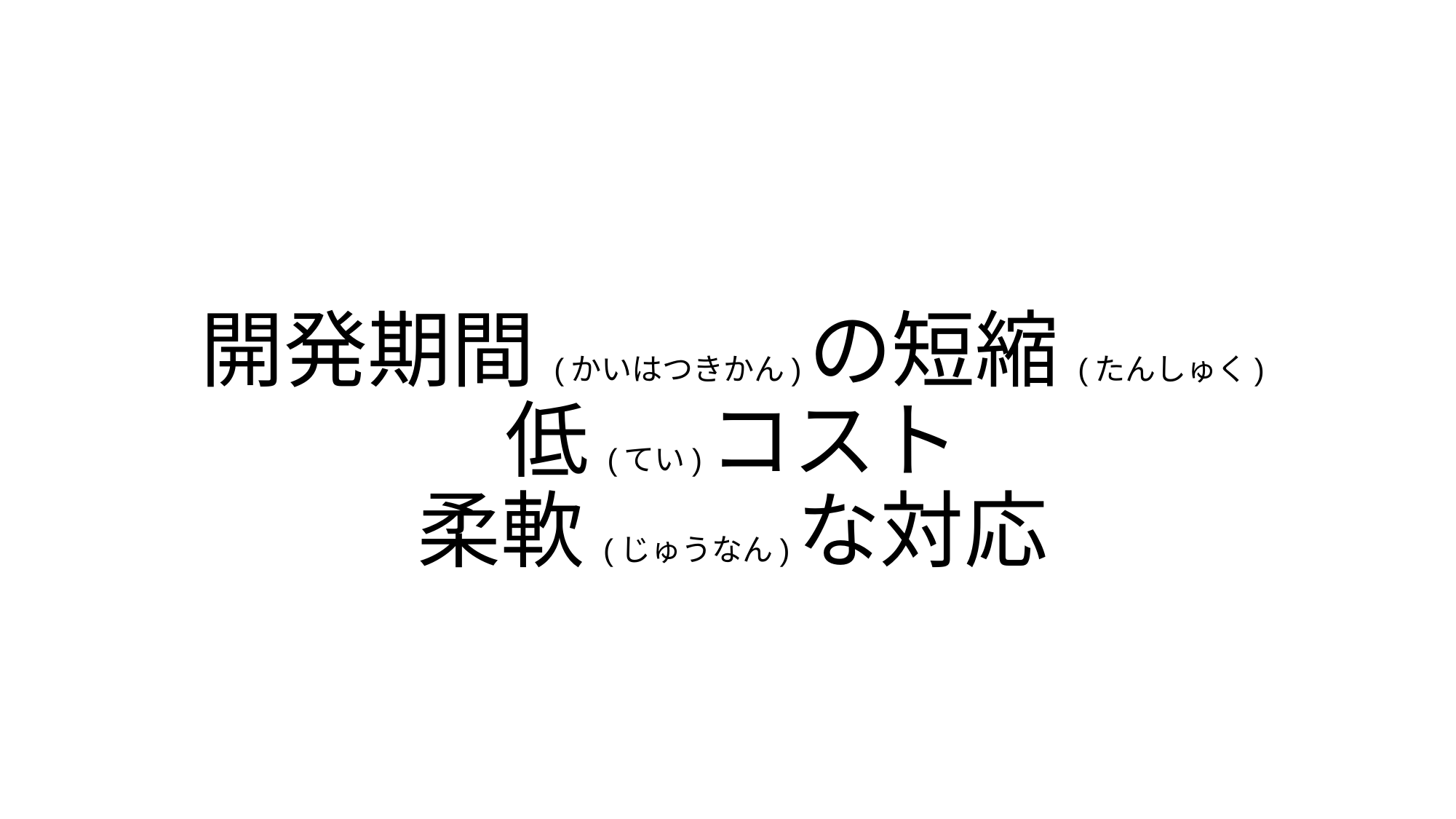

# 開発期間(かいはつきかん)の短縮(たんしゅく) 低(てい)コスト 柔軟(じゅうなん)な対応